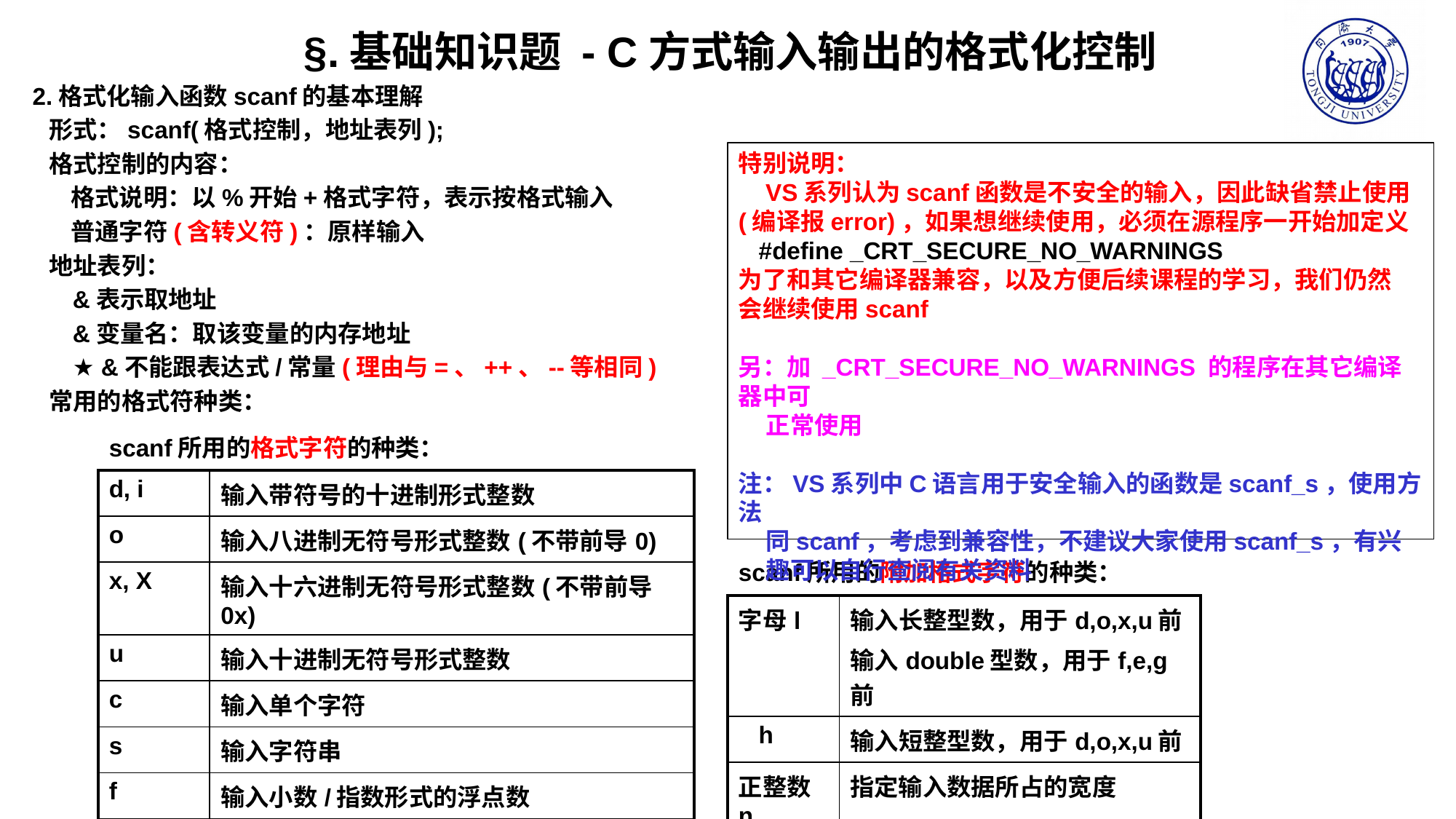

§.基础知识题 - C方式输入输出的格式化控制
2.格式化输入函数scanf的基本理解
  形式：scanf(格式控制，地址表列);
  格式控制的内容：
      格式说明：以%开始+格式字符，表示按格式输入
      普通字符(含转义符)：原样输入
  地址表列：
      &表示取地址
      &变量名：取该变量的内存地址
      ★ &不能跟表达式/常量(理由与=、++、--等相同)
  常用的格式符种类：
特别说明：
    VS系列认为scanf函数是不安全的输入，因此缺省禁止使用
(编译报error)，如果想继续使用，必须在源程序一开始加定义
   #define _CRT_SECURE_NO_WARNINGS
为了和其它编译器兼容，以及方便后续课程的学习，我们仍然
会继续使用scanf

另：加 _CRT_SECURE_NO_WARNINGS 的程序在其它编译器中可
    正常使用

注：VS系列中C语言用于安全输入的函数是scanf_s，使用方法
    同scanf，考虑到兼容性，不建议大家使用scanf_s，有兴
    趣可以自行查阅有关资料
scanf所用的格式字符的种类：
| d, i | 输入带符号的十进制形式整数 |
| --- | --- |
| o | 输入八进制无符号形式整数(不带前导0) |
| x, X | 输入十六进制无符号形式整数(不带前导0x) |
| u | 输入十进制无符号形式整数 |
| c | 输入单个字符 |
| s | 输入字符串 |
| f | 输入小数/指数形式的浮点数 |
| e,E,g,G | 同f |
scanf所用的附加格式字符的种类：
| 字母l | 输入长整型数，用于d,o,x,u前 输入double型数，用于f,e,g前 |
| --- | --- |
| h | 输入短整型数，用于d,o,x,u前 |
| 正整数n | 指定输入数据所占的宽度 |
| \* | 本输入项不赋给相应的变量 |